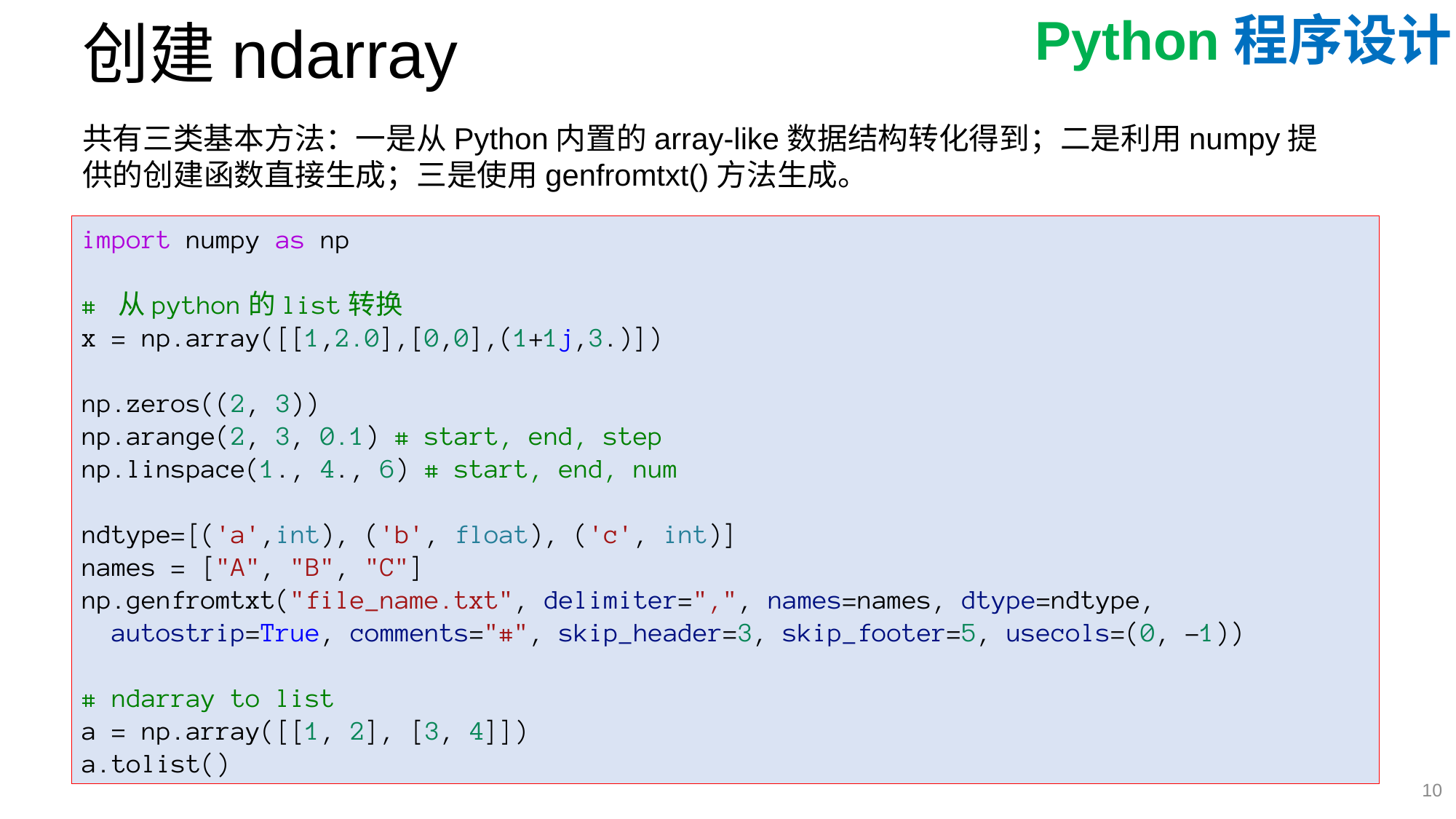

# 创建ndarray
共有三类基本方法：一是从Python内置的array-like数据结构转化得到；二是利用numpy提供的创建函数直接生成；三是使用genfromtxt()方法生成。
import numpy as np
# 从python的list转换
x = np.array([[1,2.0],[0,0],(1+1j,3.)])
np.zeros((2, 3))
np.arange(2, 3, 0.1) # start, end, step
np.linspace(1., 4., 6) # start, end, num
ndtype=[('a',int), ('b', float), ('c', int)]
names = ["A", "B", "C"]
np.genfromtxt("file_name.txt", delimiter=",", names=names, dtype=ndtype,
  autostrip=True, comments="#", skip_header=3, skip_footer=5, usecols=(0, -1))
# ndarray to list
a = np.array([[1, 2], [3, 4]])
a.tolist()
10